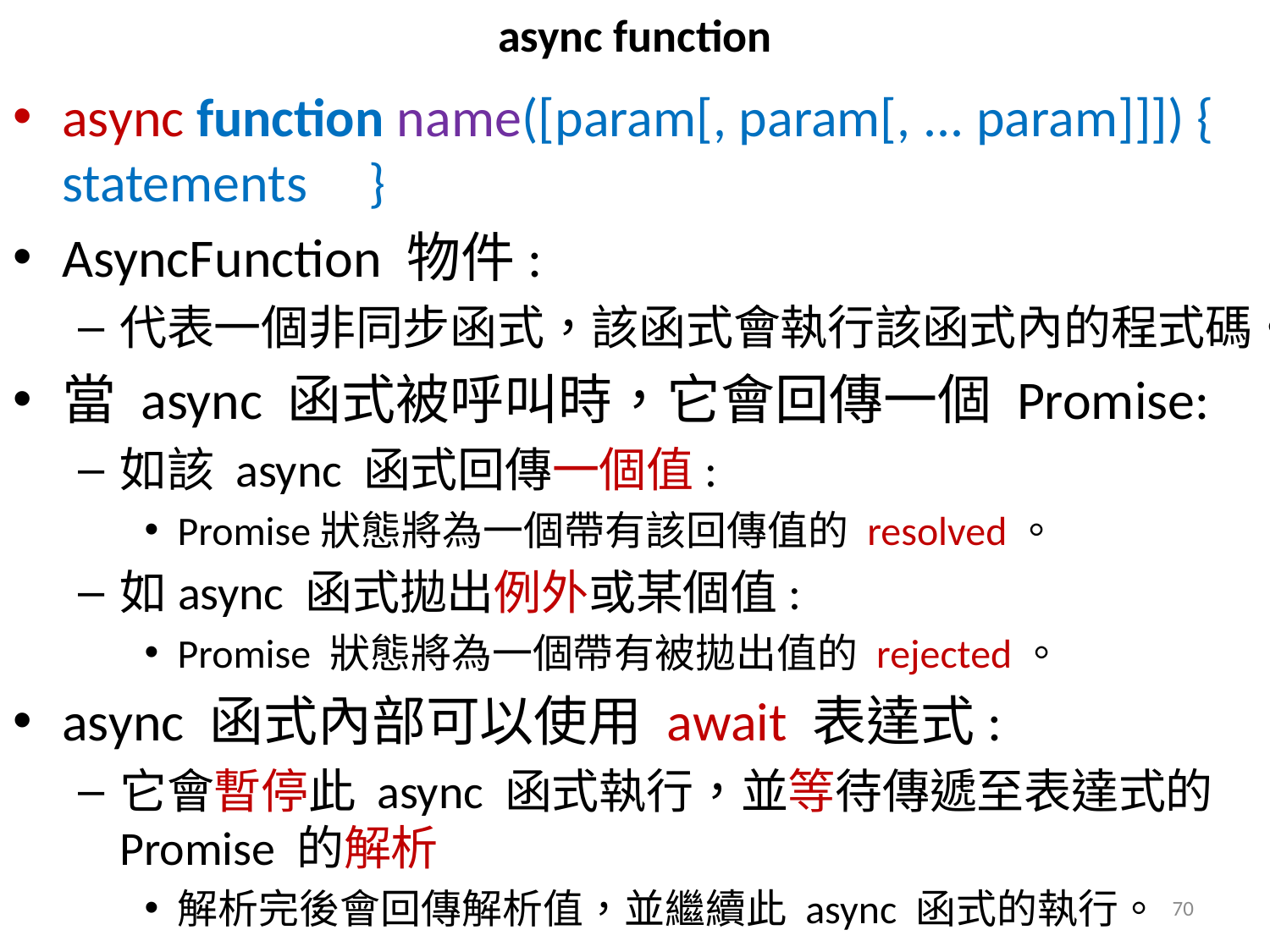

# async function
async function name([param[, param[, ... param]]]) {    statements     }
AsyncFunction 物件:
代表一個非同步函式，該函式會執行該函式內的程式碼。
當 async 函式被呼叫時，它會回傳一個 Promise:
如該 async 函式回傳一個值:
Promise狀態將為一個帶有該回傳值的 resolved。
如async 函式拋出例外或某個值:
Promise 狀態將為一個帶有被拋出值的 rejected。
async 函式內部可以使用 await 表達式:
它會暫停此 async 函式執行，並等待傳遞至表達式的 Promise 的解析
解析完後會回傳解析值，並繼續此 async 函式的執行。
70